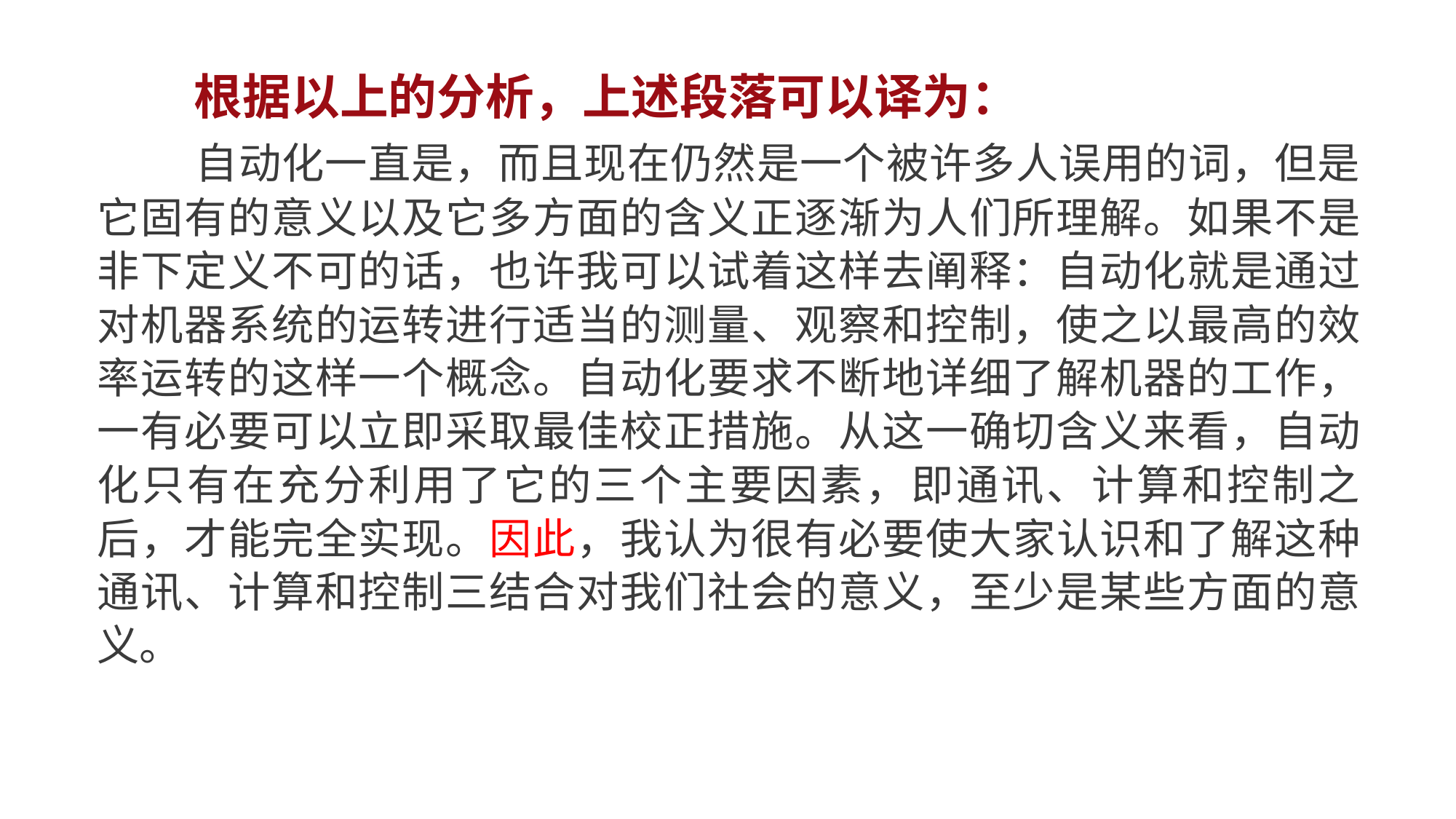

根据以上的分析，上述段落可以译为：
　　自动化一直是，而且现在仍然是一个被许多人误用的词，但是它固有的意义以及它多方面的含义正逐渐为人们所理解。如果不是非下定义不可的话，也许我可以试着这样去阐释：自动化就是通过对机器系统的运转进行适当的测量、观察和控制，使之以最高的效率运转的这样一个概念。自动化要求不断地详细了解机器的工作，一有必要可以立即采取最佳校正措施。从这一确切含义来看，自动化只有在充分利用了它的三个主要因素，即通讯、计算和控制之后，才能完全实现。因此，我认为很有必要使大家认识和了解这种通讯、计算和控制三结合对我们社会的意义，至少是某些方面的意义。